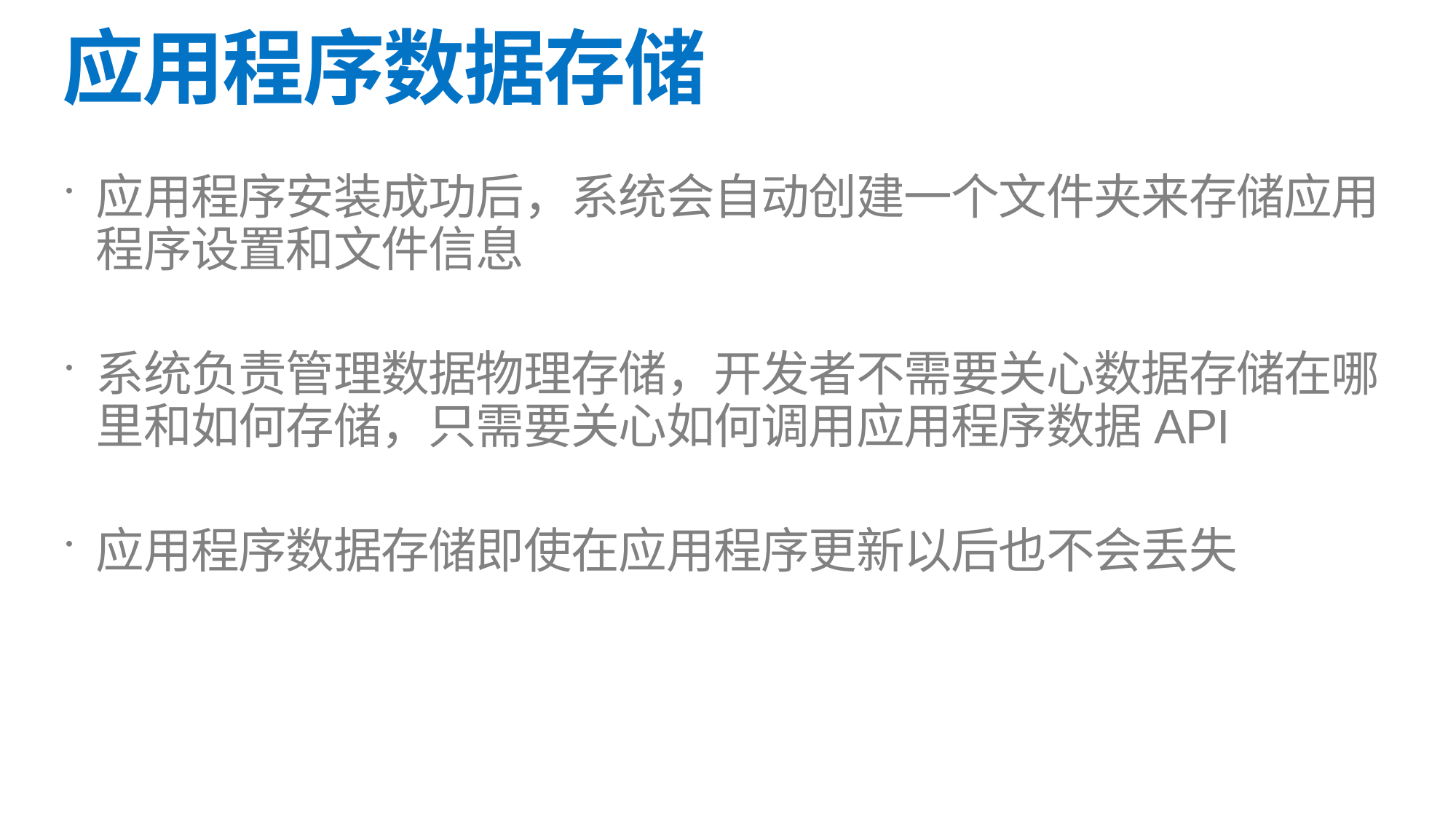

# 应用程序数据存储
应用程序安装成功后，系统会自动创建一个文件夹来存储应用程序设置和文件信息

系统负责管理数据物理存储，开发者不需要关心数据存储在哪里和如何存储，只需要关心如何调用应用程序数据API

应用程序数据存储即使在应用程序更新以后也不会丢失